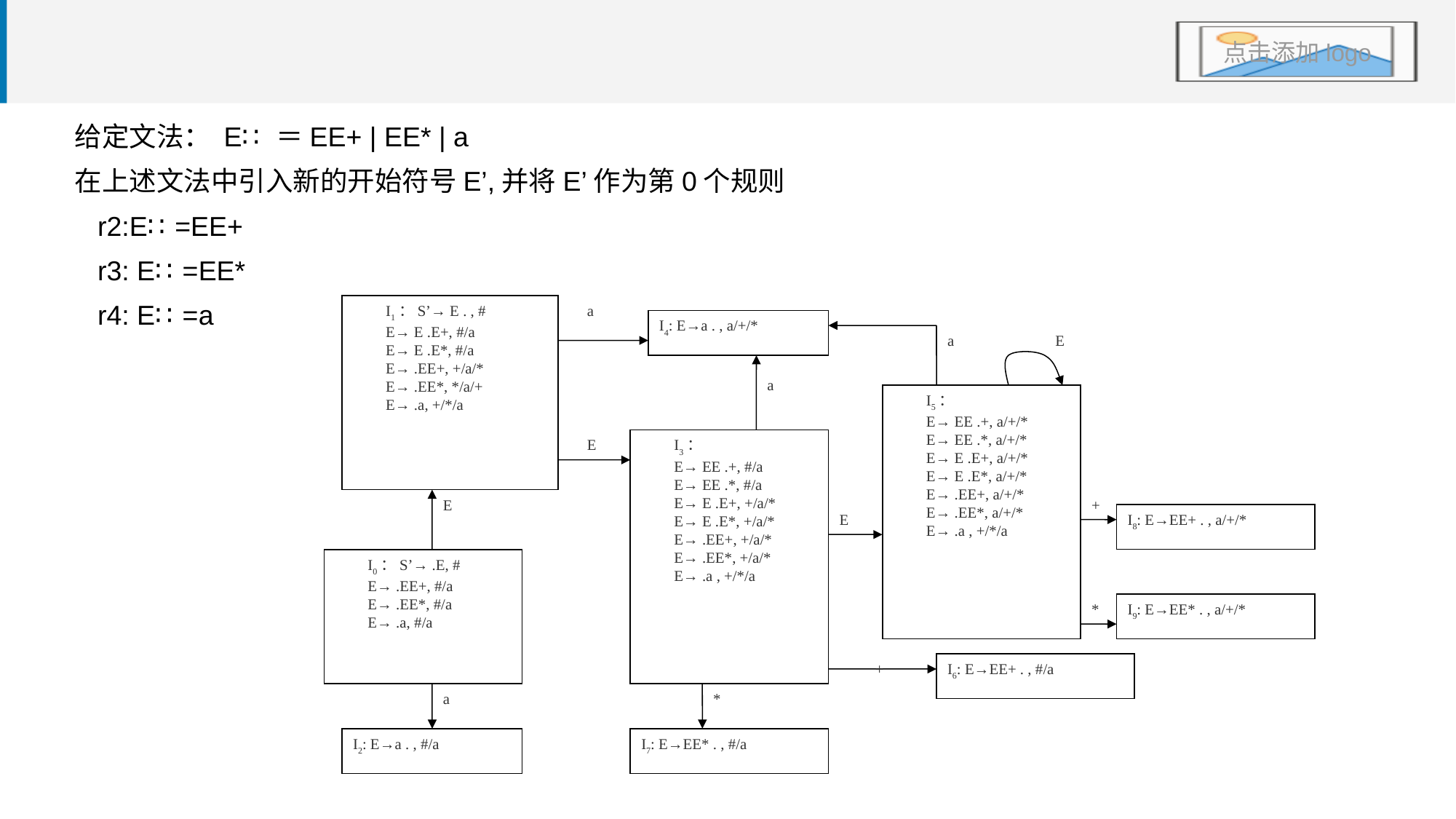

#

给定文法： E∷＝EE+ | EE* | a
在上述文法中引入新的开始符号E’,并将E’作为第0个规则
   r2:E∷=EE+
   r3: E∷=EE*
   r4: E∷=a

I1：S’→ E . , #
E→ E .E+, #/a
E→ E .E*, #/a
E→ .EE+, +/a/*
E→ .EE*, */a/+
E→ .a, +/*/a

a
I4: E→a . , a/+/*

a
E

a
I5：
E→ EE .+, a/+/*
E→ EE .*, a/+/*
E→ E .E+, a/+/*
E→ E .E*, a/+/*
E→ .EE+, a/+/*
E→ .EE*, a/+/*
E→ .a , +/*/a

E
I3：
E→ EE .+, #/a
E→ EE .*, #/a
E→ E .E+, +/a/*
E→ E .E*, +/a/*
E→ .EE+, +/a/*
E→ .EE*, +/a/*
E→ .a , +/*/a

E
+
E
I8: E→EE+ . , a/+/*

I0：S’→ .E, #
E→ .EE+, #/a
E→ .EE*, #/a
E→ .a, #/a
*
I9: E→EE* . , a/+/*

+
I6: E→EE+ . , #/a

a

*
I2: E→a . , #/a
I7: E→EE* . , #/a